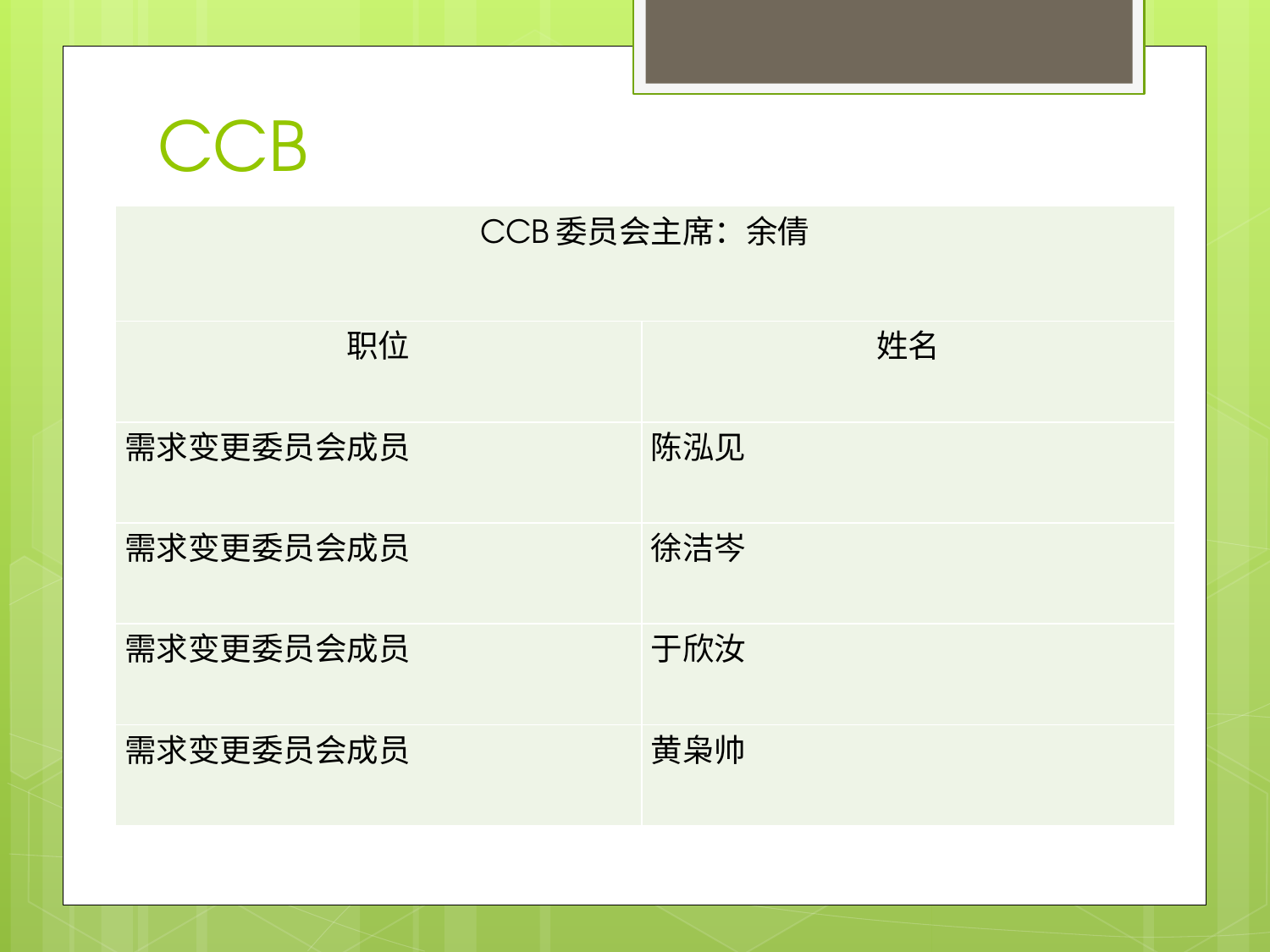

# CCB
| CCB委员会主席：余倩 |  |
| --- | --- |
| 职位 | 姓名 |
| 需求变更委员会成员 | 陈泓见 |
| 需求变更委员会成员 | 徐洁岑 |
| 需求变更委员会成员 | 于欣汝 |
| 需求变更委员会成员 | 黄枭帅 |